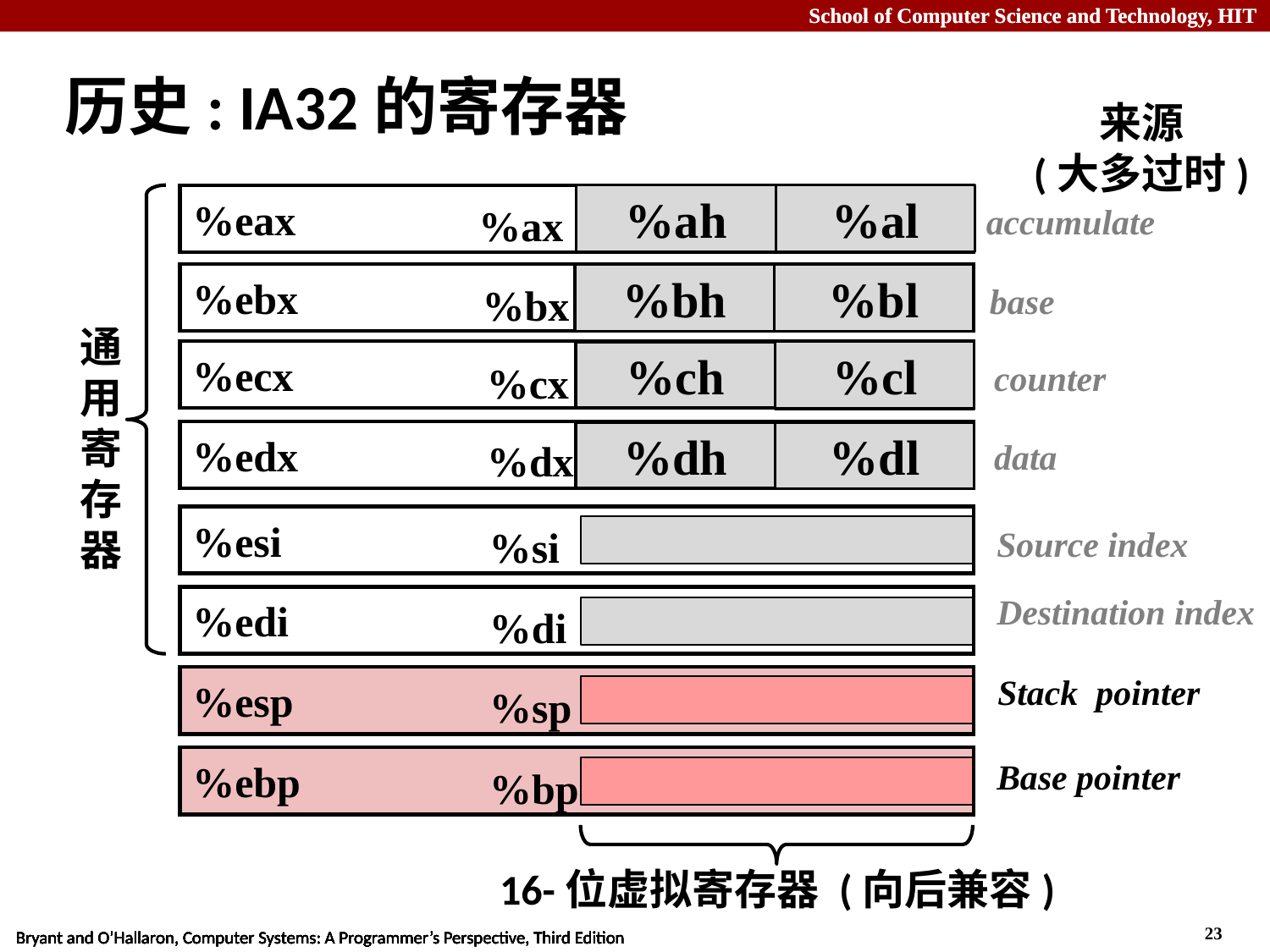

# 历史: IA32的寄存器
来源
(大多过时)
%ah
%al

%eax

%ax
accumulate
%ebx
%bh
%bl
%bx
base
通用寄存器
%ecx
%cl
%ch
%cx
counter
%edx
%dh
%dl
%dx
data
%esi
%si
Source index

Destination index
%edi
%di

Stack  pointer
%esp
%sp

%ebp
Base pointer
%bp

16-位虚拟寄存器 (向后兼容)